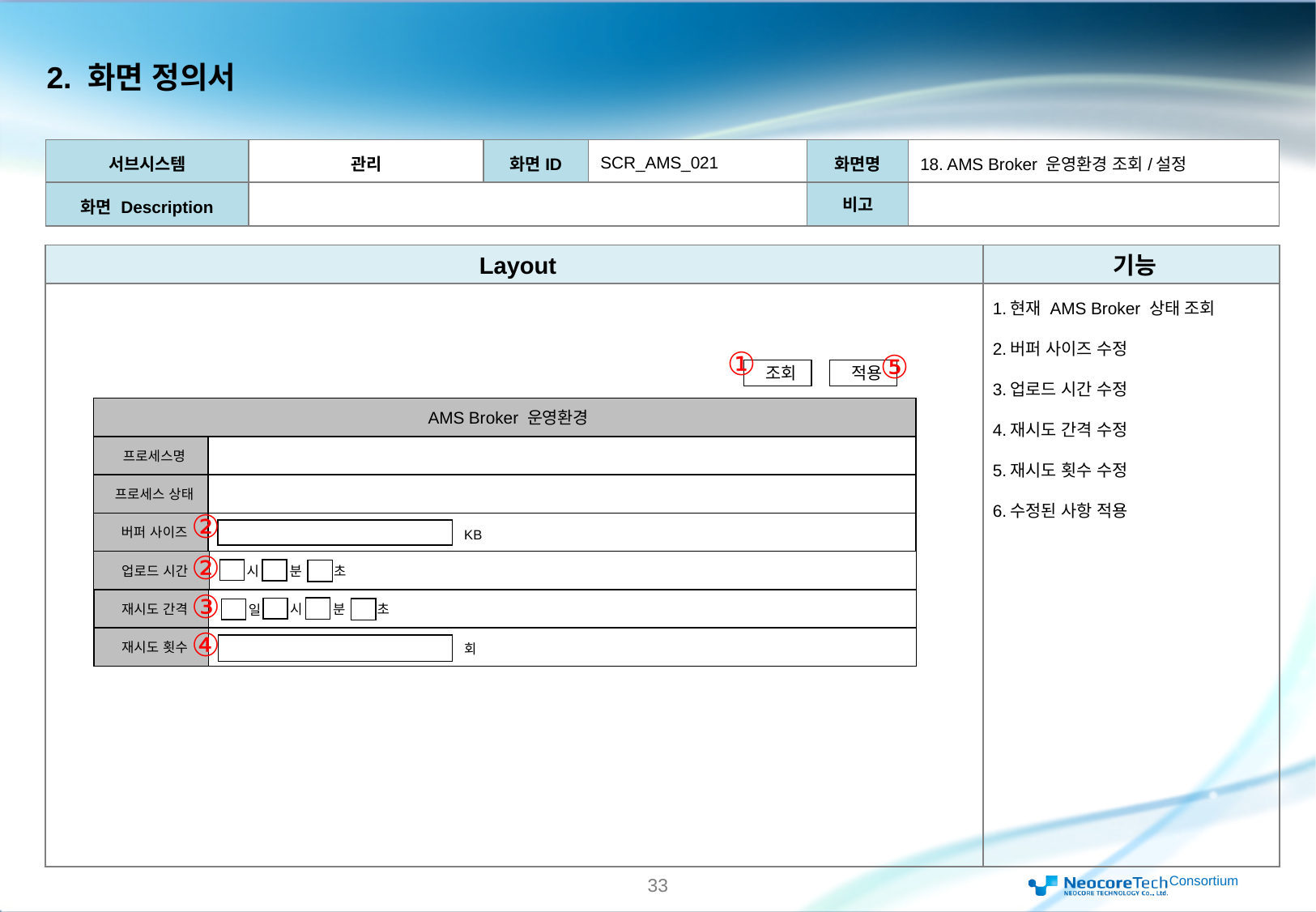

2. 화면 정의서
| 서브시스템 | 관리 | 화면ID | SCR\_AMS\_021 | 화면명 | 18. AMS Broker 운영환경 조회/설정 |
| --- | --- | --- | --- | --- | --- |
| 화면 Description |  |  |  | 비고 |  |
Layout
기능
1.현재 AMS Broker 상태 조회
2.버퍼 사이즈 수정

3.업로드 시간 수정

4.재시도 간격 수정

5.재시도 횟수 수정

6.수정된 사항 적용

①
⑤
조회
적용
AMS Broker 운영환경

프로세스명

프로세스 상태
②

버퍼 사이즈

KB
②
업로드 시간

시
분
초

③

재시도 간격
시
분
초
일

④

재시도 횟수

회